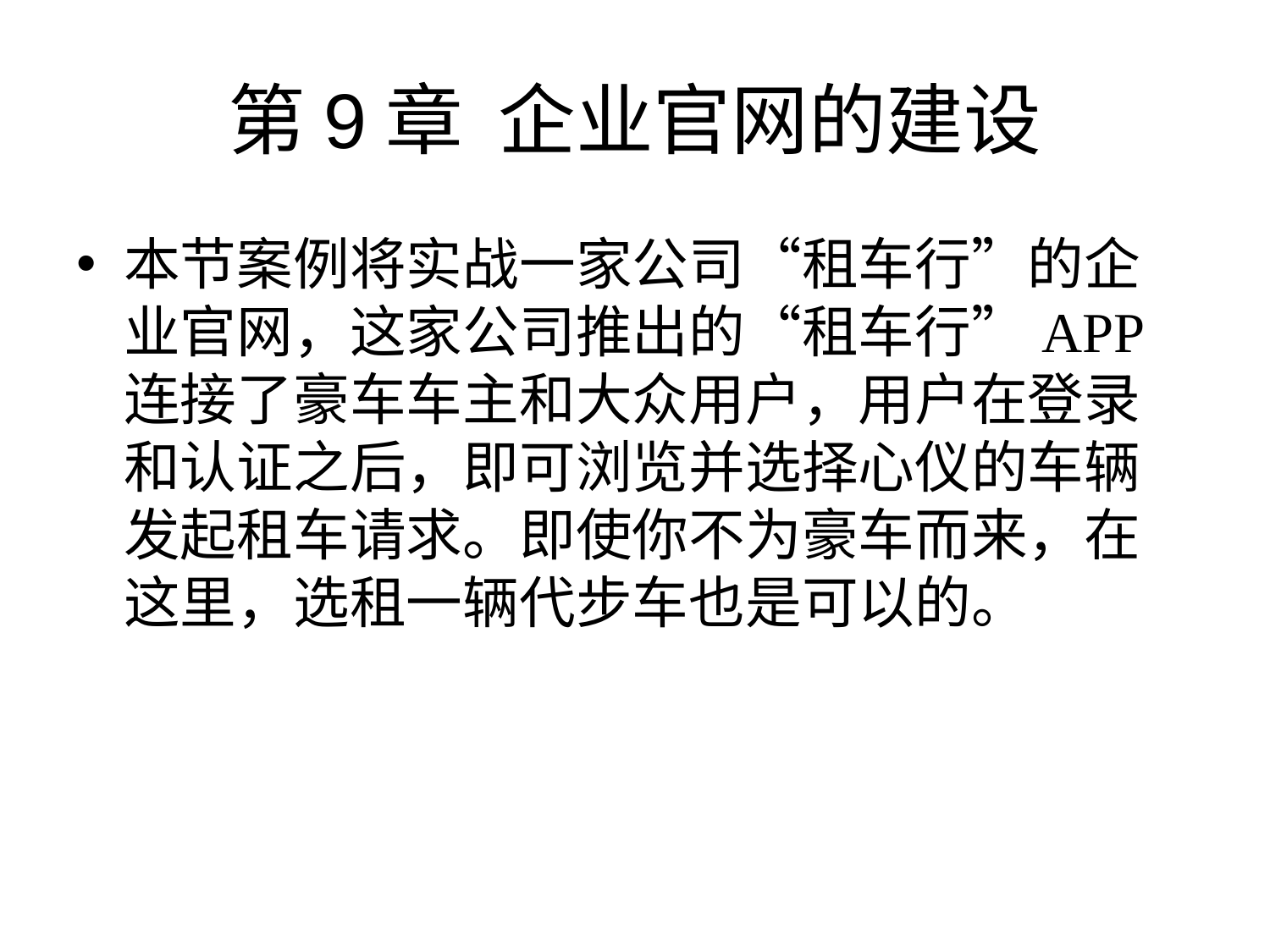

# 第9章  企业官网的建设
本节案例将实战一家公司“租车行”的企业官网，这家公司推出的“租车行”APP连接了豪车车主和大众用户，用户在登录和认证之后，即可浏览并选择心仪的车辆发起租车请求。即使你不为豪车而来，在这里，选租一辆代步车也是可以的。